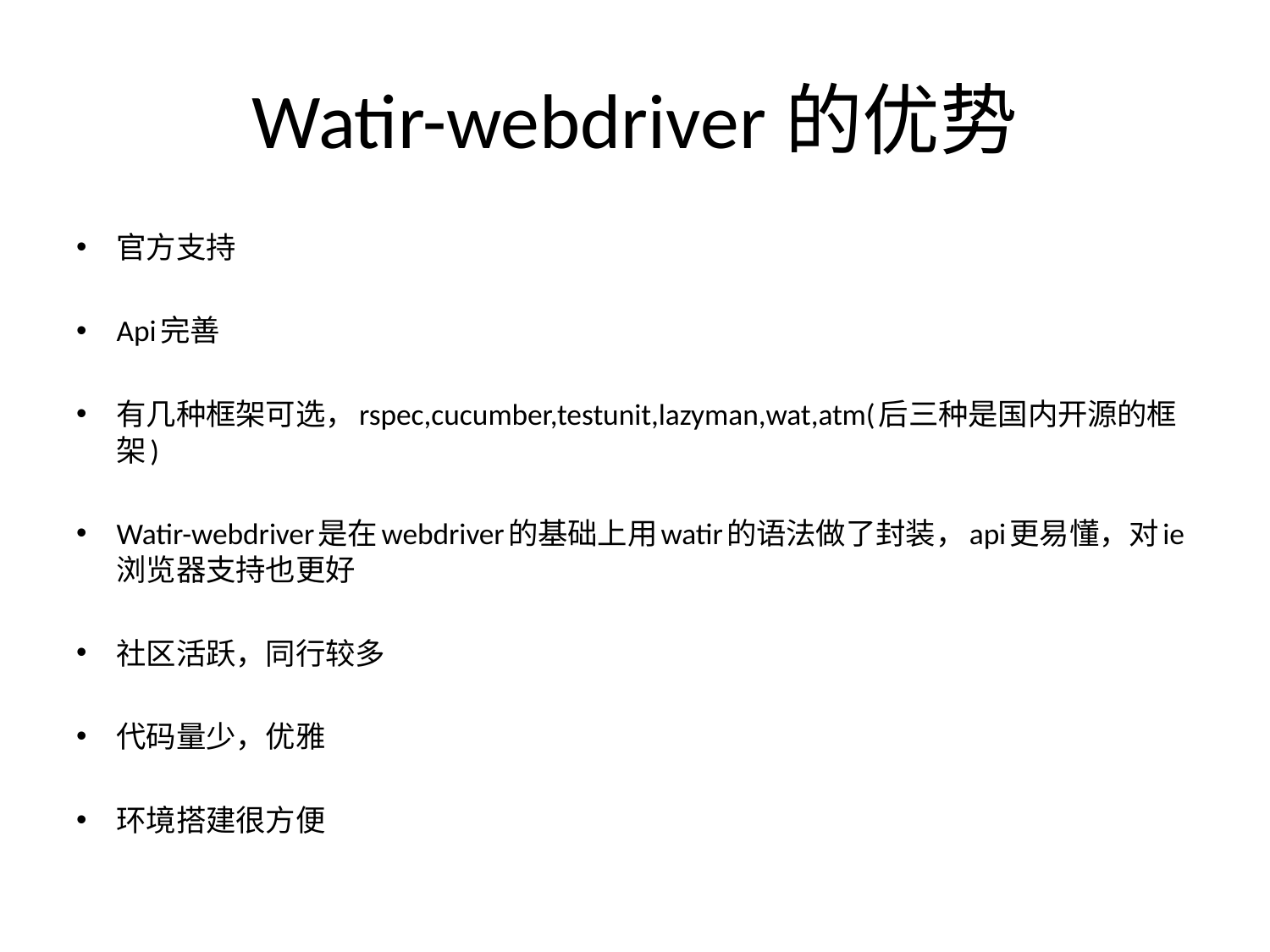

# Watir-webdriver的优势
官方支持

Api完善

有几种框架可选，rspec,cucumber,testunit,lazyman,wat,atm(后三种是国内开源的框架)

Watir-webdriver是在webdriver的基础上用watir的语法做了封装，api更易懂，对ie浏览器支持也更好

社区活跃，同行较多

代码量少，优雅

环境搭建很方便